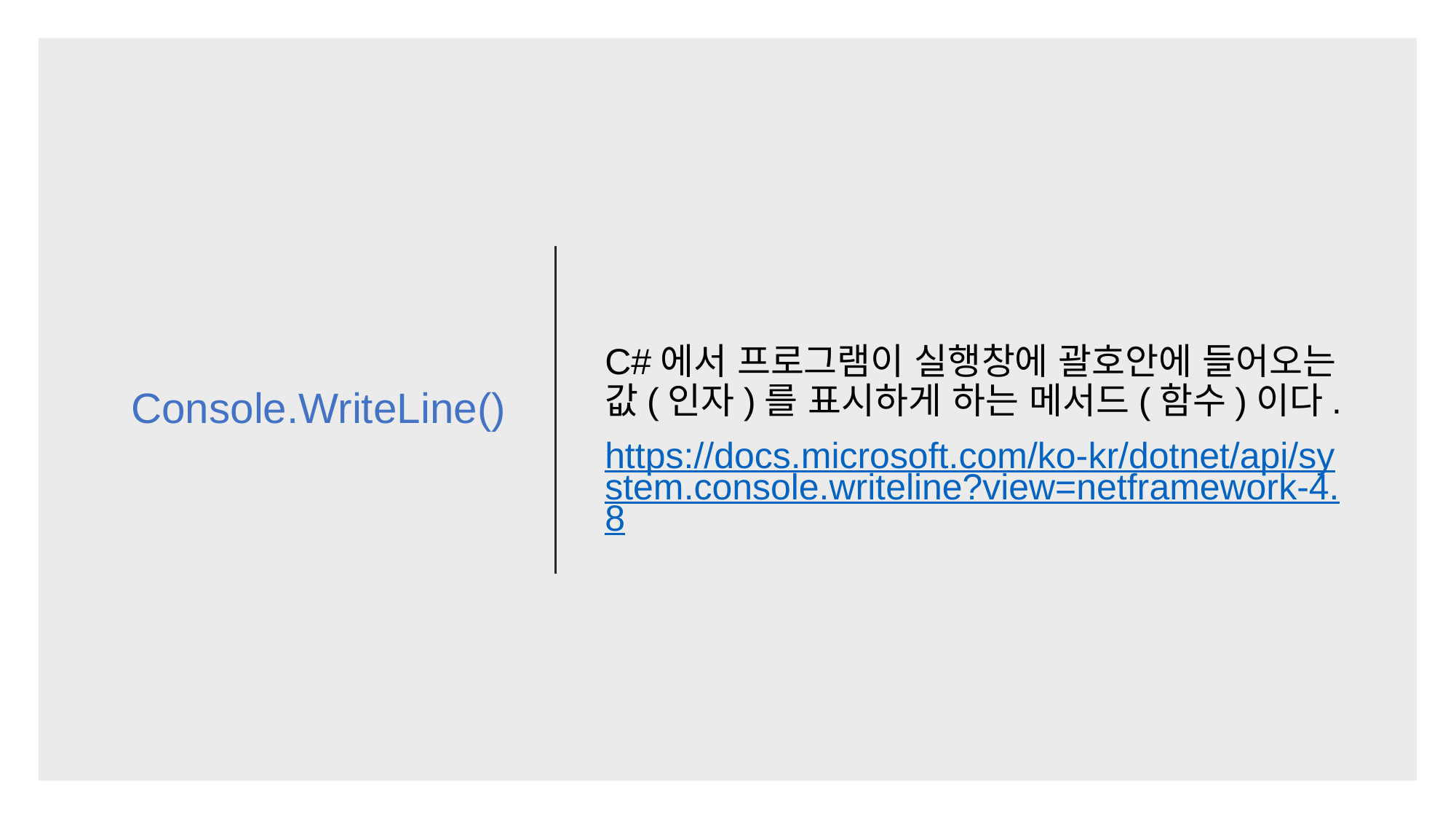

# Console.WriteLine()
C#에서 프로그램이 실행창에 괄호안에 들어오는 값(인자)를 표시하게 하는 메서드(함수)이다.
https://docs.microsoft.com/ko-kr/dotnet/api/system.console.writeline?view=netframework-4.8